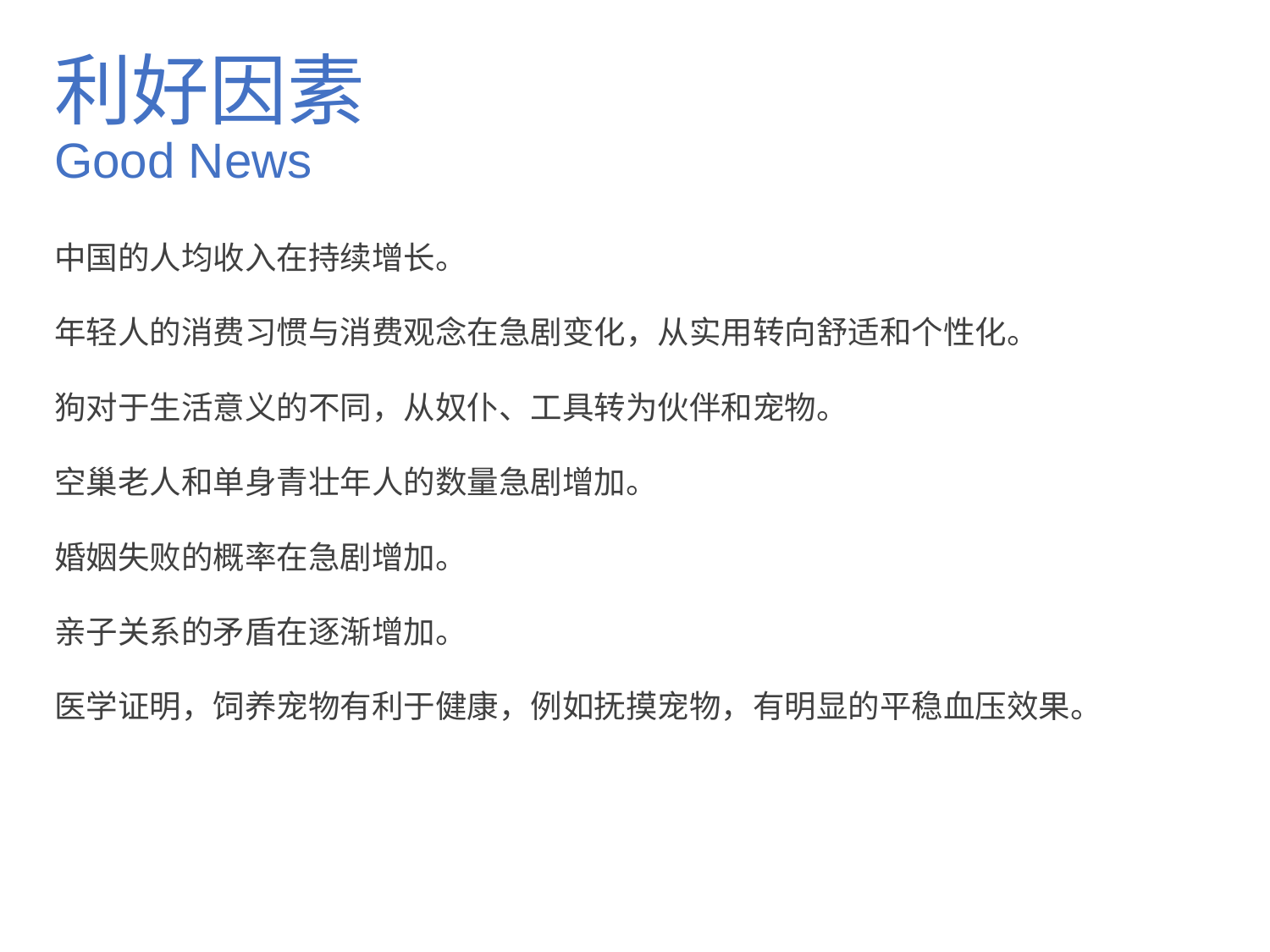

利好因素
Good News
中国的人均收入在持续增长。
年轻人的消费习惯与消费观念在急剧变化，从实用转向舒适和个性化。
狗对于生活意义的不同，从奴仆、工具转为伙伴和宠物。
空巢老人和单身青壮年人的数量急剧增加。
婚姻失败的概率在急剧增加。
亲子关系的矛盾在逐渐增加。
医学证明，饲养宠物有利于健康，例如抚摸宠物，有明显的平稳血压效果。